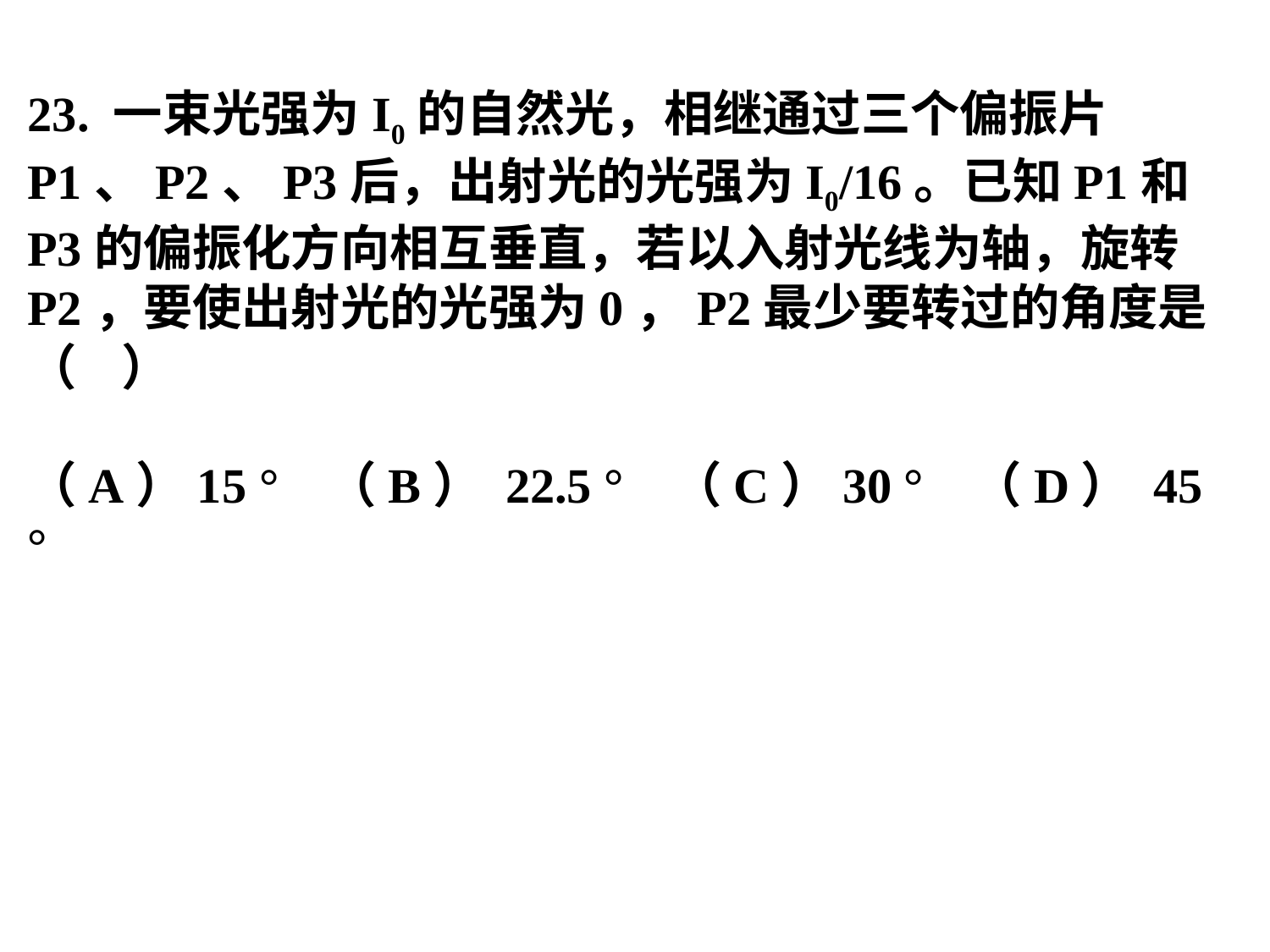

23. 一束光强为I0的自然光，相继通过三个偏振片P1、P2、P3后，出射光的光强为I0/16。已知P1和P3的偏振化方向相互垂直，若以入射光线为轴，旋转P2，要使出射光的光强为0，P2最少要转过的角度是（    ）

（A）15 °   （B） 22.5 °   （C）30 °   （D） 45 °